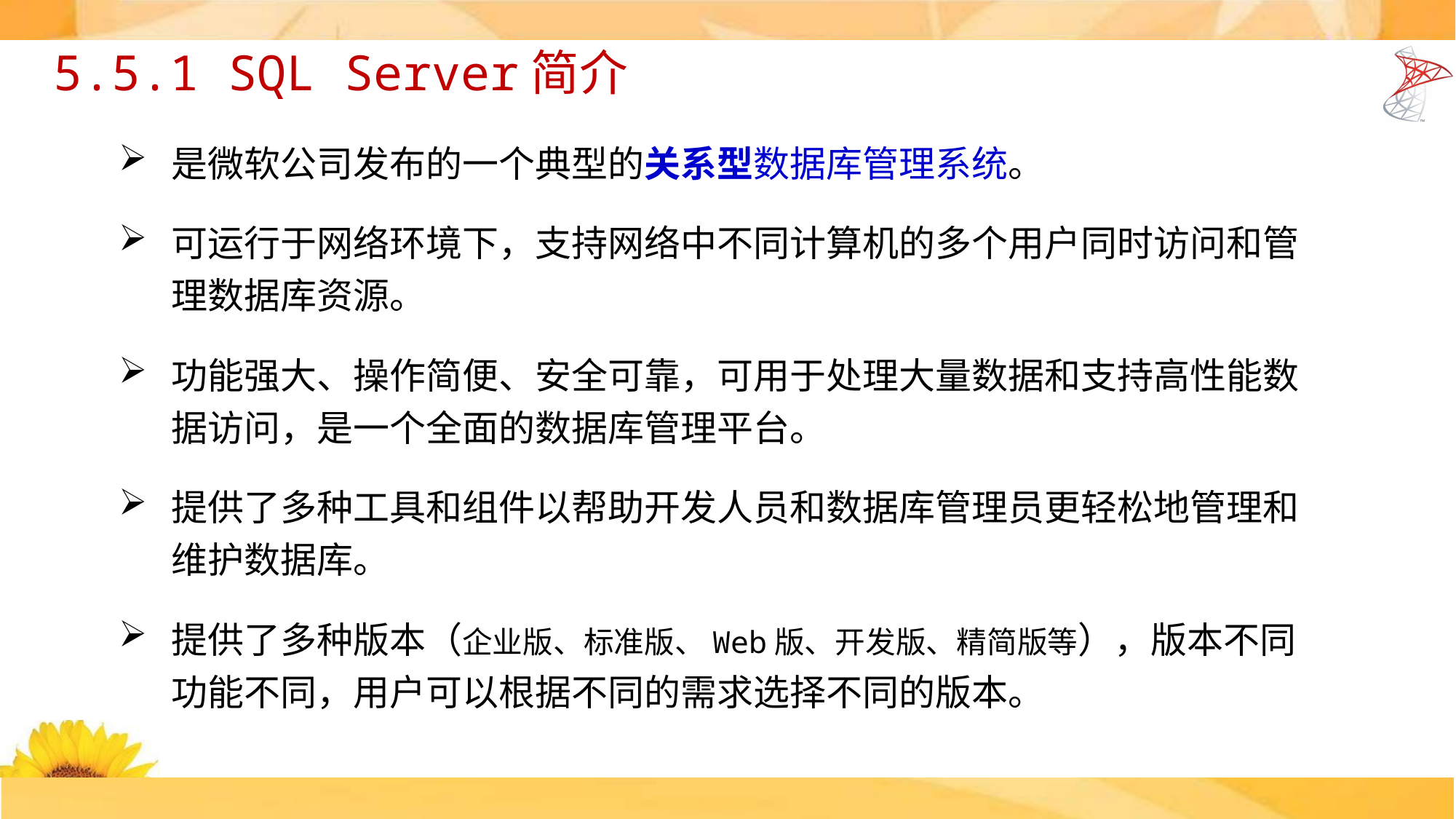

5.5.1 SQL Server简介
是微软公司发布的一个典型的关系型数据库管理系统。
可运行于网络环境下，支持网络中不同计算机的多个用户同时访问和管理数据库资源。
功能强大、操作简便、安全可靠，可用于处理大量数据和支持高性能数据访问，是一个全面的数据库管理平台。
提供了多种工具和组件以帮助开发人员和数据库管理员更轻松地管理和维护数据库。
提供了多种版本（企业版、标准版、Web版、开发版、精简版等），版本不同功能不同，用户可以根据不同的需求选择不同的版本。